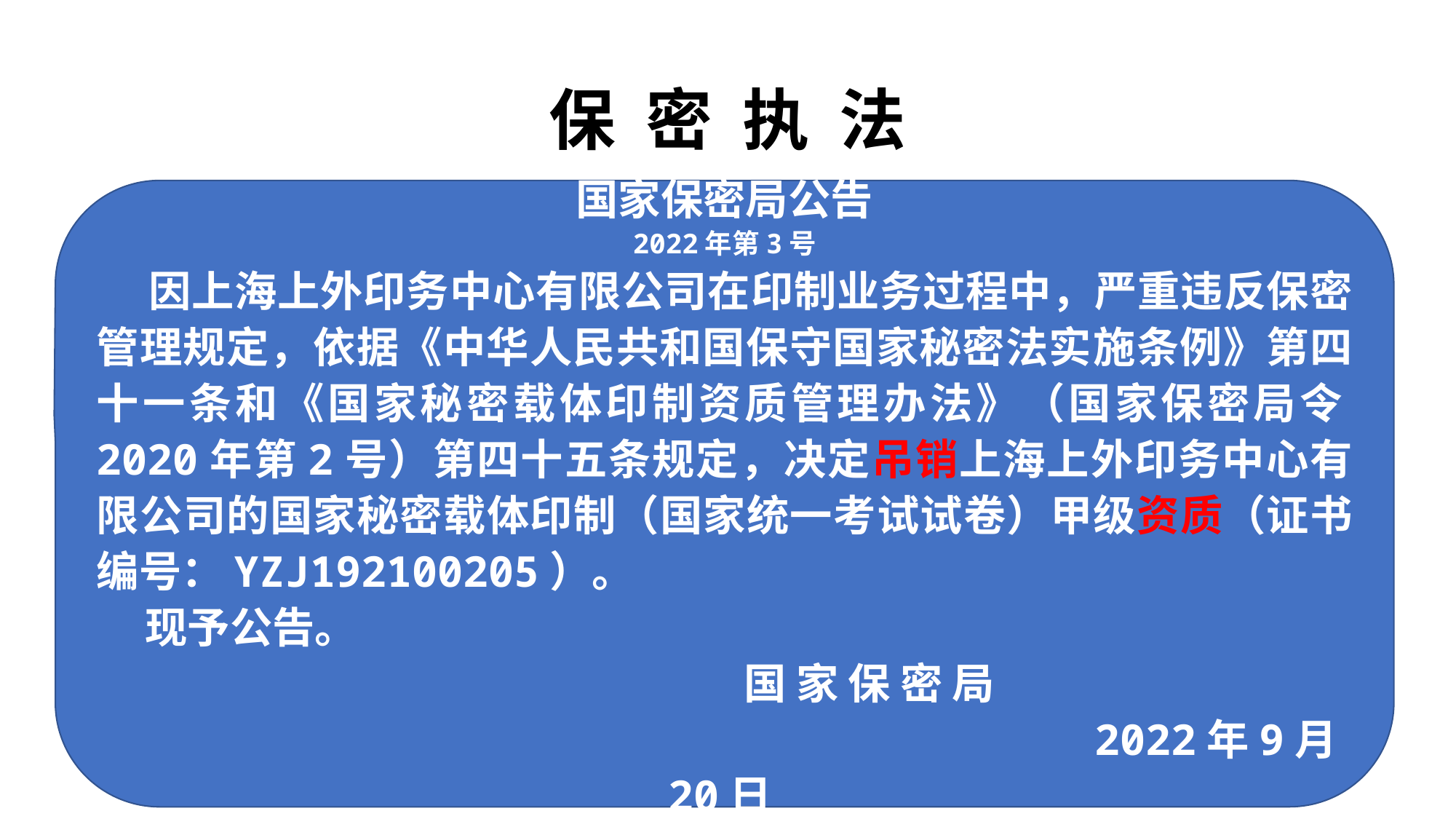

# 保  密  执  法
国家保密局公告
2022年第3号
    因上海上外印务中心有限公司在印制业务过程中，严重违反保密管理规定，依据《中华人民共和国保守国家秘密法实施条例》第四十一条和《国家秘密载体印制资质管理办法》（国家保密局令2020年第2号）第四十五条规定，决定吊销上海上外印务中心有限公司的国家秘密载体印制（国家统一考试试卷）甲级资质（证书编号：YZJ192100205）。
    现予公告。
                                       国 家 保 密 局
                                       2022年9月20日